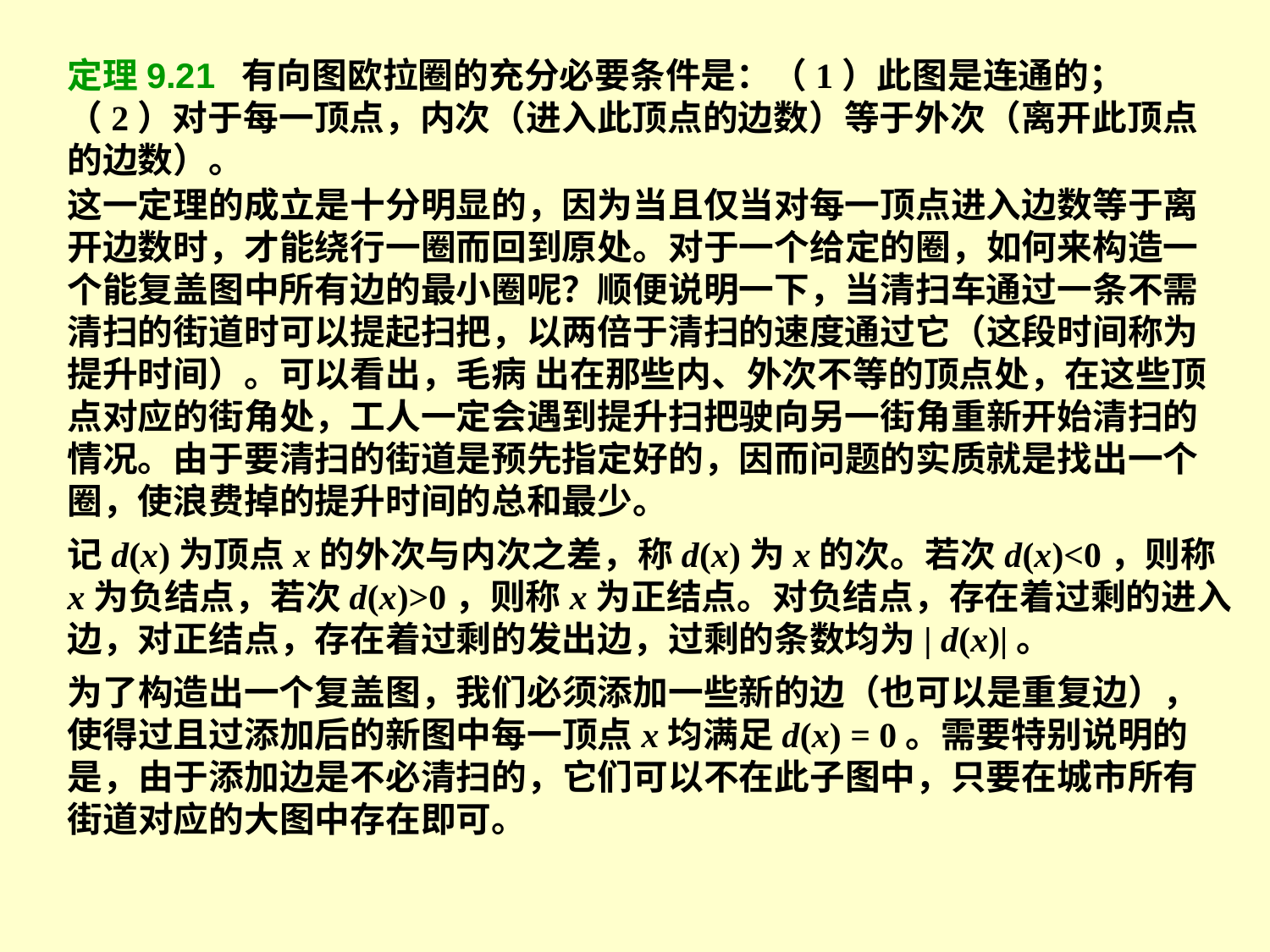

定理9.21  有向图欧拉圈的充分必要条件是：（1）此图是连通的；（2）对于每一顶点，内次（进入此顶点的边数）等于外次（离开此顶点的边数）。
这一定理的成立是十分明显的，因为当且仅当对每一顶点进入边数等于离开边数时，才能绕行一圈而回到原处。对于一个给定的圈，如何来构造一个能复盖图中所有边的最小圈呢？顺便说明一下，当清扫车通过一条不需清扫的街道时可以提起扫把，以两倍于清扫的速度通过它（这段时间称为提升时间）。可以看出，毛病 出在那些内、外次不等的顶点处，在这些顶点对应的街角处，工人一定会遇到提升扫把驶向另一街角重新开始清扫的情况。由于要清扫的街道是预先指定好的，因而问题的实质就是找出一个圈，使浪费掉的提升时间的总和最少。
记d(x)为顶点x的外次与内次之差，称d(x)为x的次。若次d(x)<0，则称x为负结点，若次d(x)>0，则称x为正结点。对负结点，存在着过剩的进入边，对正结点，存在着过剩的发出边，过剩的条数均为| d(x)|。
为了构造出一个复盖图，我们必须添加一些新的边（也可以是重复边），使得过且过添加后的新图中每一顶点x均满足d(x) = 0。需要特别说明的是，由于添加边是不必清扫的，它们可以不在此子图中，只要在城市所有街道对应的大图中存在即可。